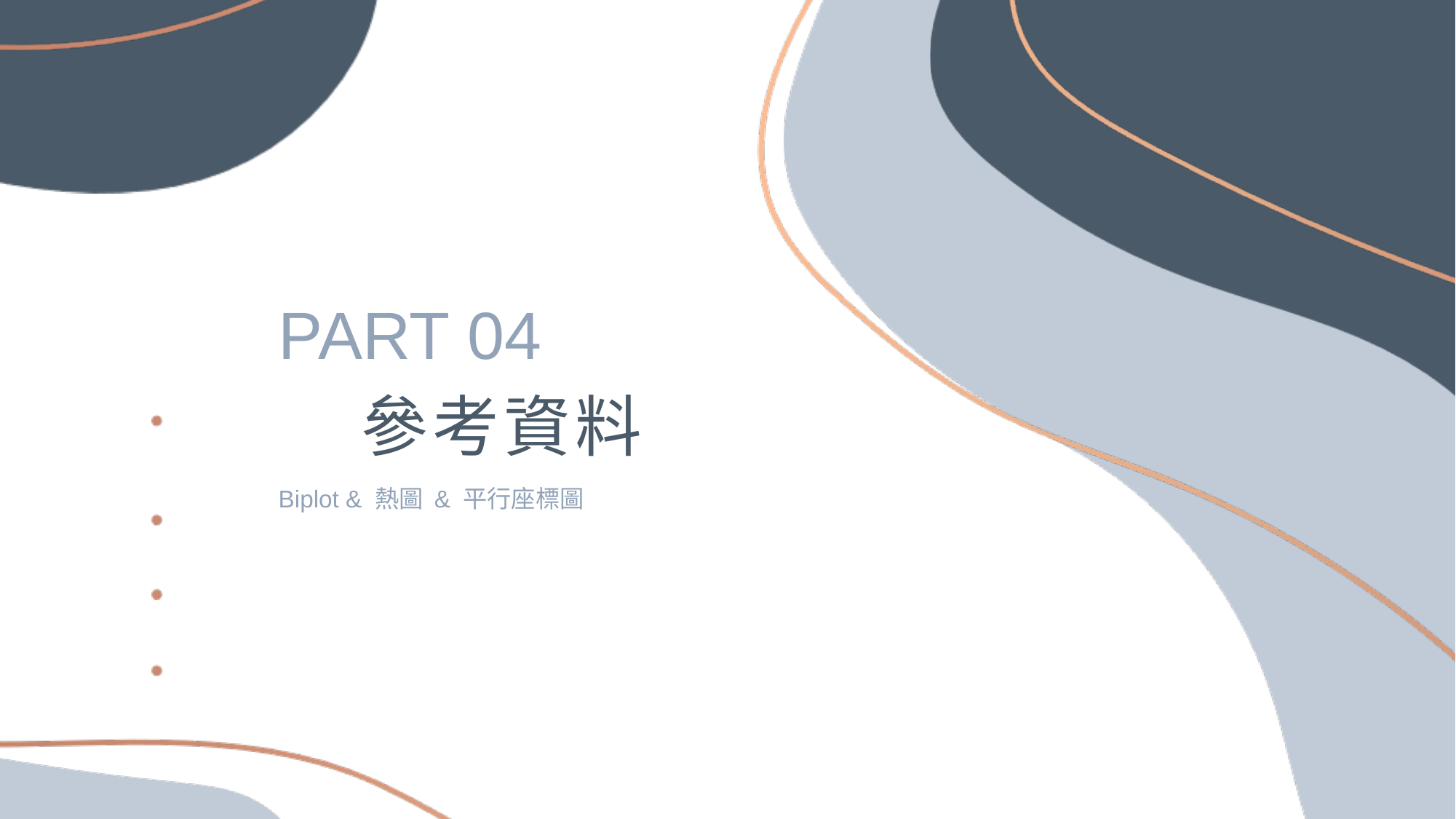

PART 04
參考資料
Biplot & 熱圖 & 平行座標圖